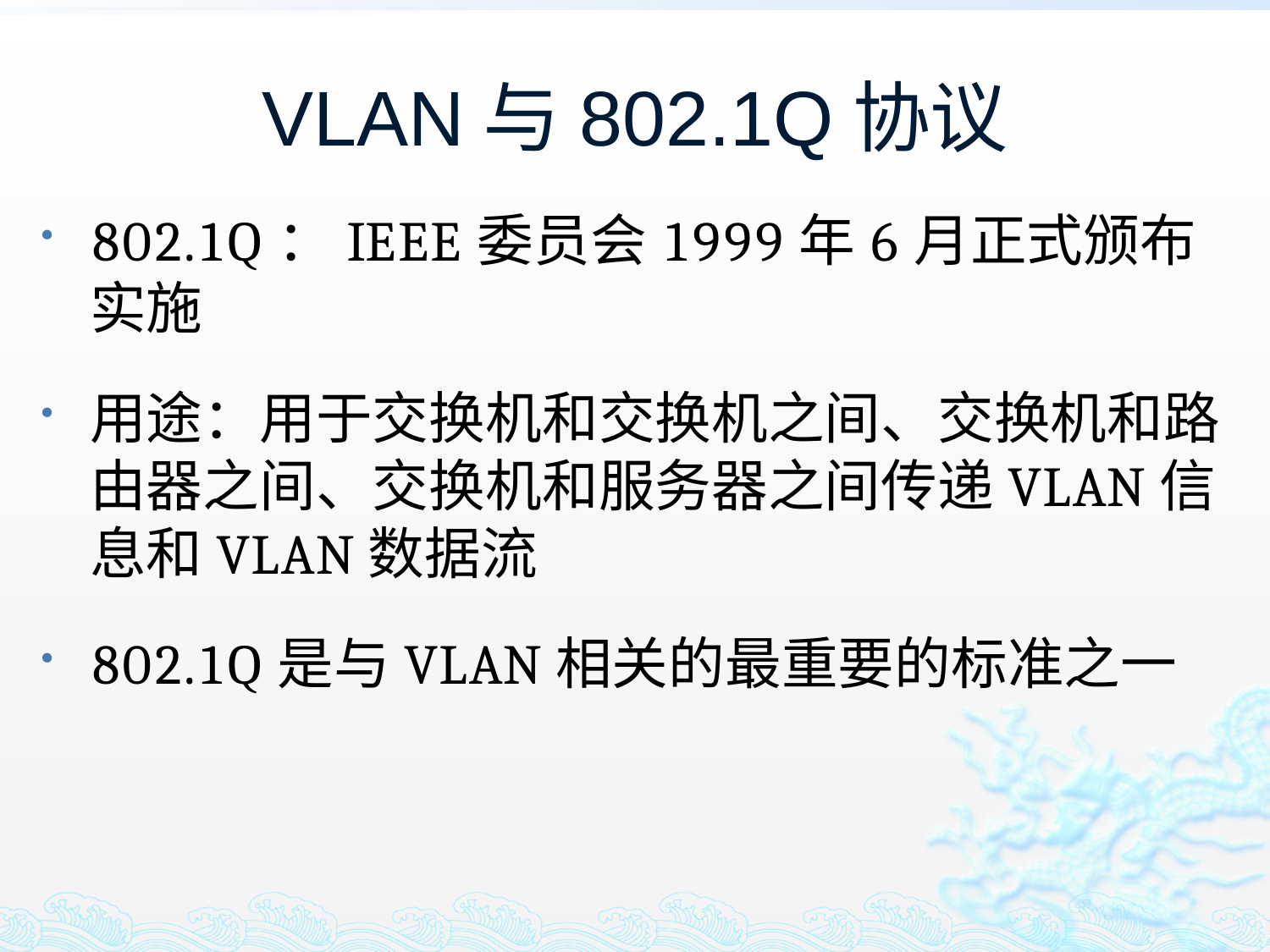

# VLAN与802.1Q协议
802.1Q：IEEE委员会1999年6月正式颁布实施
用途：用于交换机和交换机之间、交换机和路由器之间、交换机和服务器之间传递VLAN信息和VLAN数据流
802.1Q是与VLAN相关的最重要的标准之一